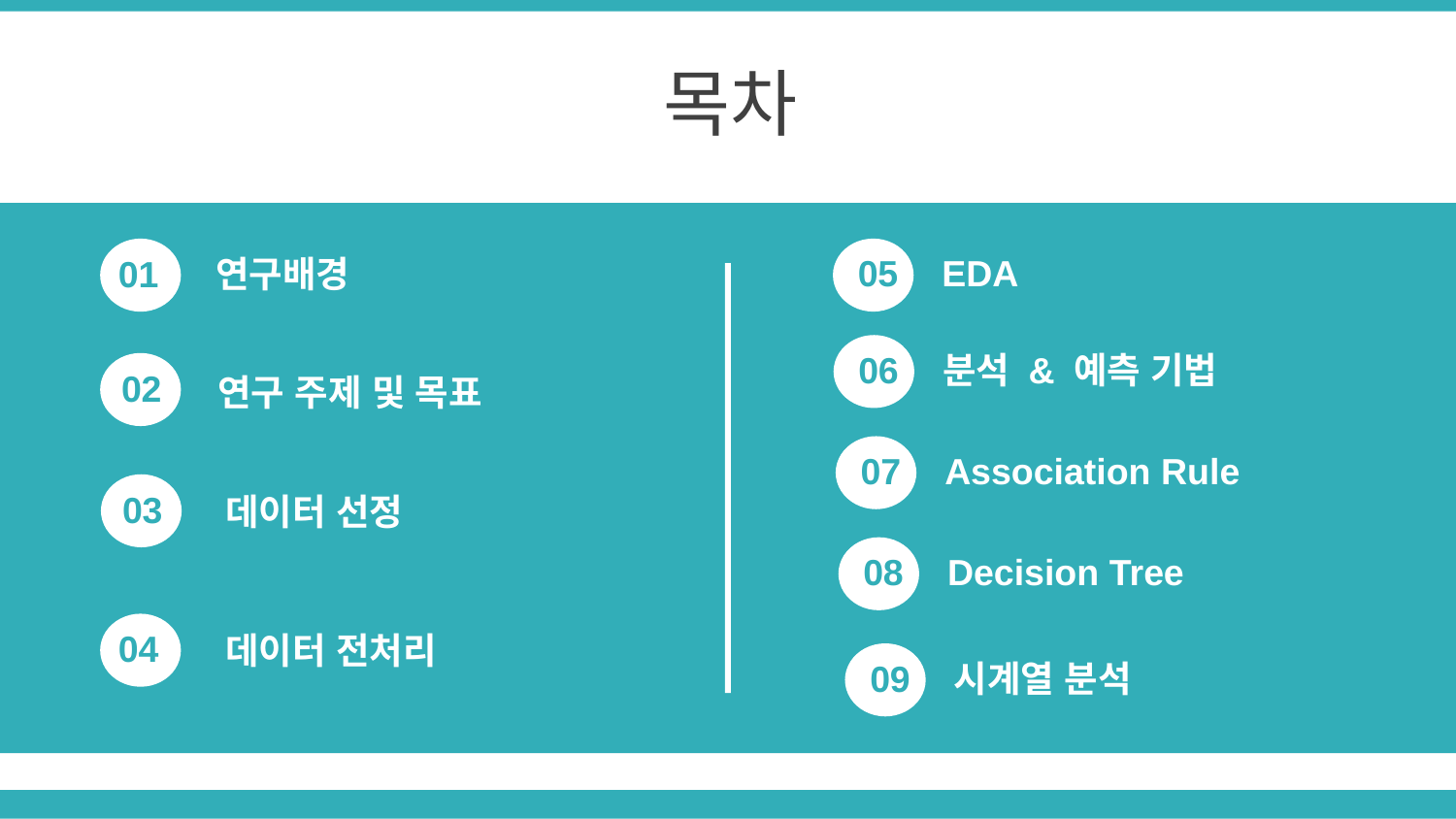

목차

05
EDA
01
연구배경

06
분석 & 예측 기법

02
연구 주제 및 목표

07
Association Rule

03
데이터 선정

08
Decision Tree

04
데이터 전처리

09
시계열 분석